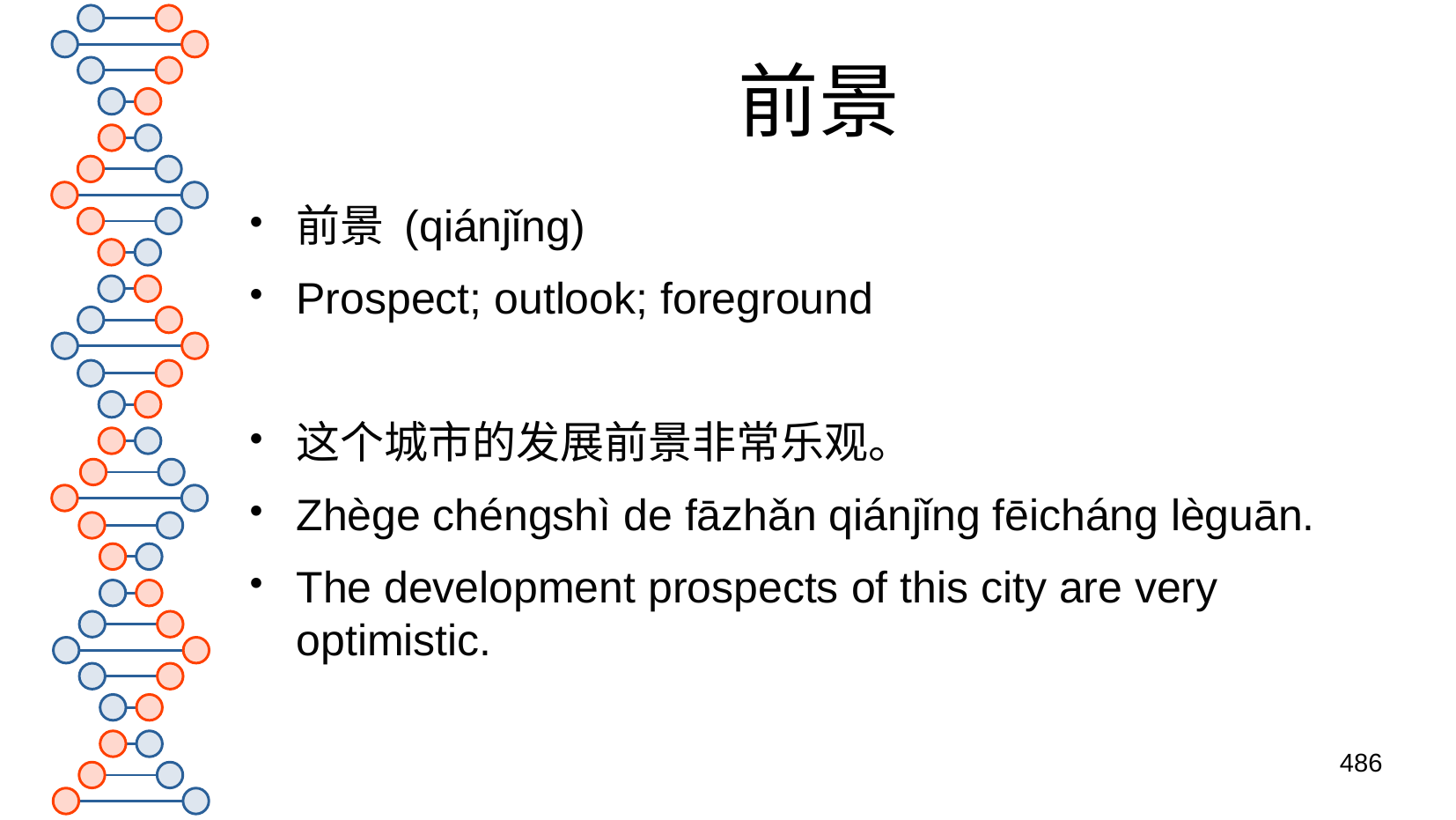

# 前景
前景 (qiánjǐng)
Prospect; outlook; foreground

这个城市的发展前景非常乐观。
Zhège chéngshì de fāzhǎn qiánjǐng fēicháng lèguān.
The development prospects of this city are very optimistic.

486